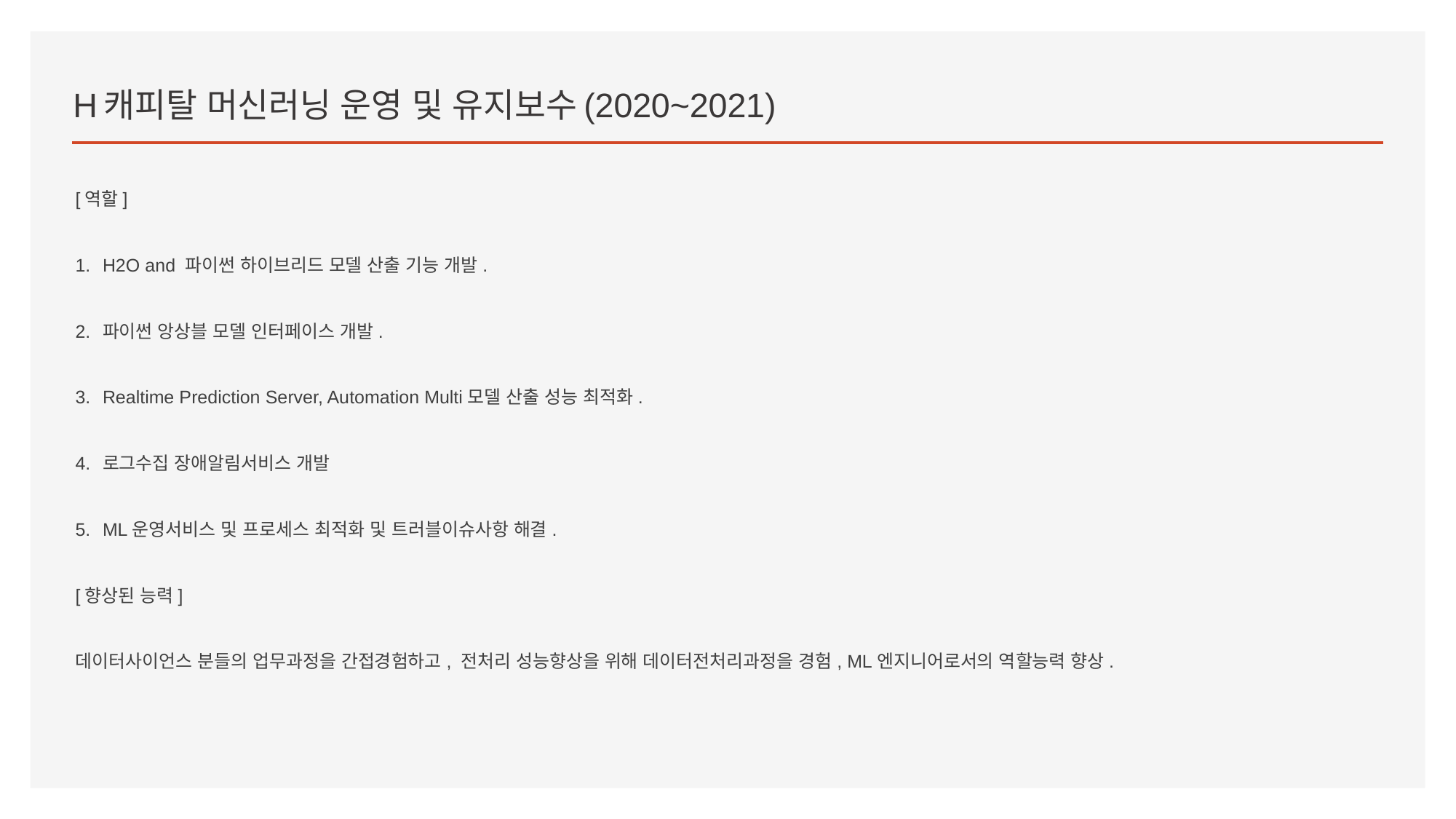

# H캐피탈 머신러닝 운영 및 유지보수(2020~2021)
[역할]
H2O and 파이썬 하이브리드 모델 산출 기능 개발.
파이썬 앙상블 모델 인터페이스 개발.
Realtime Prediction Server, Automation Multi모델 산출 성능 최적화.
로그수집 장애알림서비스 개발
ML운영서비스 및 프로세스 최적화 및 트러블이슈사항 해결.
[향상된 능력]
데이터사이언스 분들의 업무과정을 간접경험하고, 전처리 성능향상을 위해 데이터전처리과정을 경험, ML엔지니어로서의 역할능력 향상.